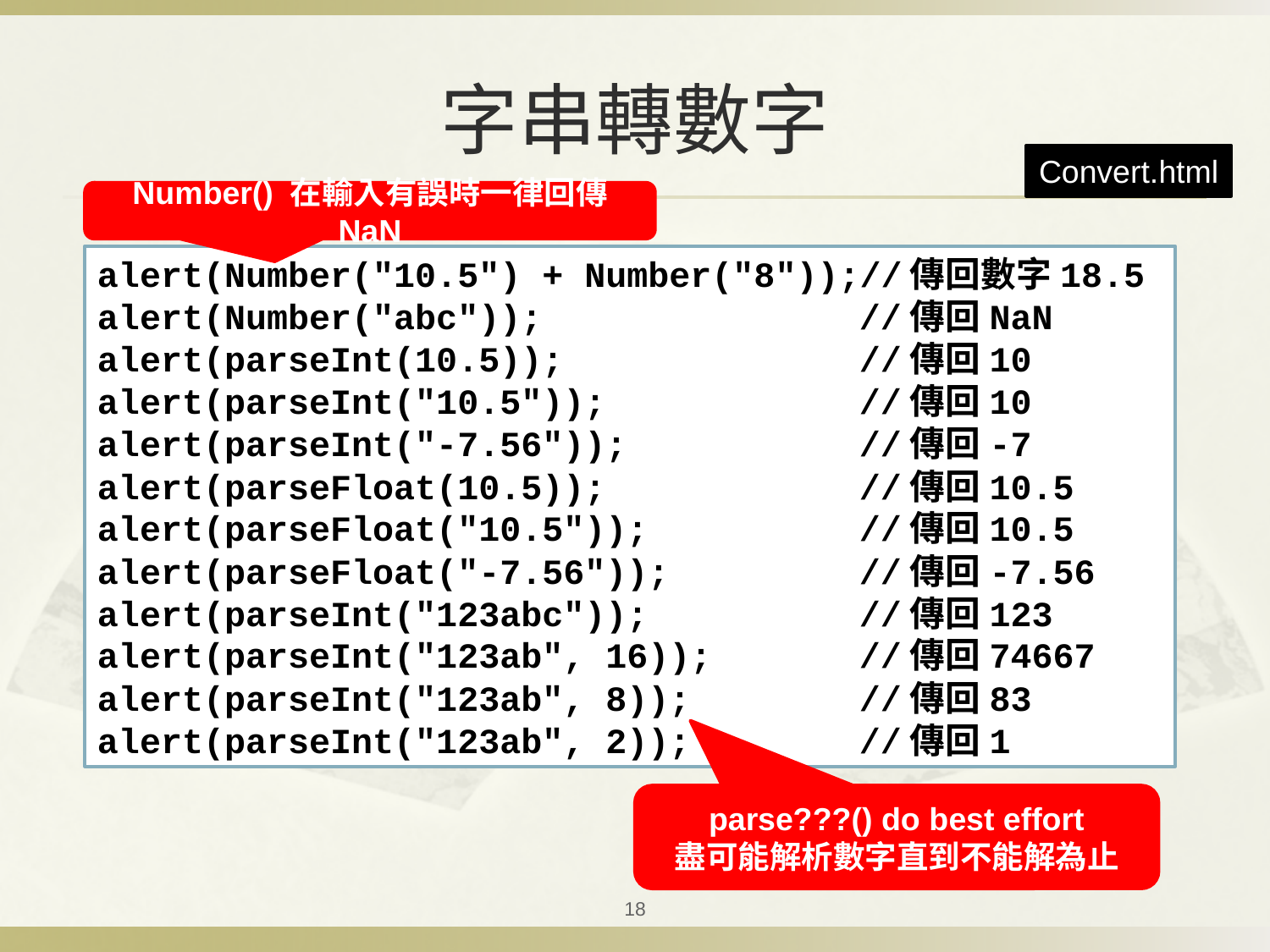

# 字串轉數字
Convert.html
Number() 在輸入有誤時一律回傳 NaN
alert(Number("10.5") + Number("8"));//傳回數字18.5
alert(Number("abc"));			//傳回NaN
alert(parseInt(10.5));			//傳回10
alert(parseInt("10.5"));		//傳回10
alert(parseInt("-7.56"));		//傳回-7
alert(parseFloat(10.5));		//傳回10.5
alert(parseFloat("10.5"));		//傳回10.5
alert(parseFloat("-7.56"));		//傳回-7.56
alert(parseInt("123abc"));		//傳回123
alert(parseInt("123ab", 16));		//傳回74667
alert(parseInt("123ab", 8));		//傳回83
alert(parseInt("123ab", 2));		//傳回1
parse???() do best effort
盡可能解析數字直到不能解為止
18